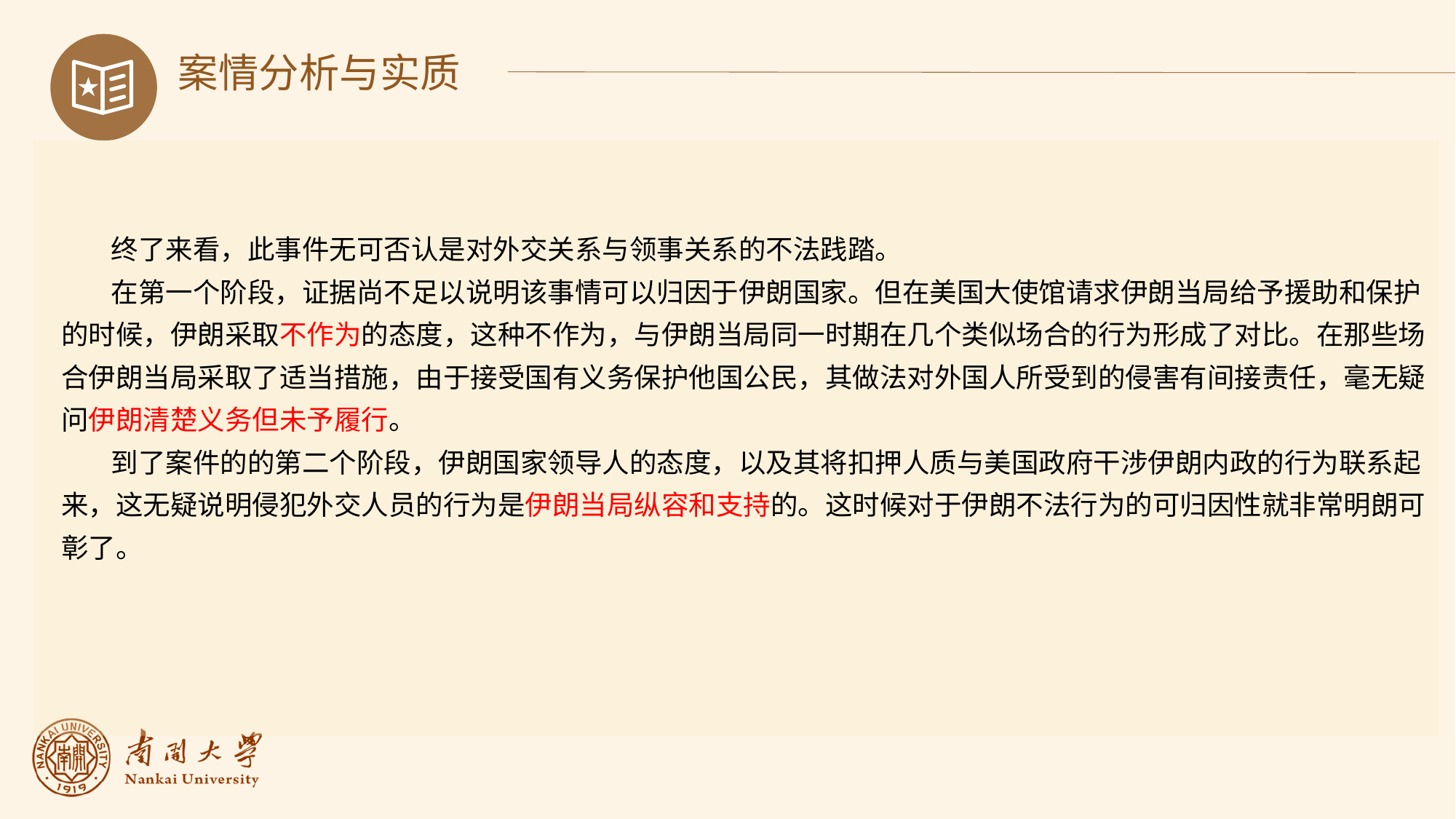

案情分析与实质

       终了来看，此事件无可否认是对外交关系与领事关系的不法践踏。
       在第一个阶段，证据尚不足以说明该事情可以归因于伊朗国家。但在美国大使馆请求伊朗当局给予援助和保护的时候，伊朗采取不作为的态度，这种不作为，与伊朗当局同一时期在几个类似场合的行为形成了对比。在那些场合伊朗当局采取了适当措施，由于接受国有义务保护他国公民，其做法对外国人所受到的侵害有间接责任，毫无疑问伊朗清楚义务但未予履行。
       到了案件的的第二个阶段，伊朗国家领导人的态度，以及其将扣押人质与美国政府干涉伊朗内政的行为联系起来，这无疑说明侵犯外交人员的行为是伊朗当局纵容和支持的。这时候对于伊朗不法行为的可归因性就非常明朗可彰了。